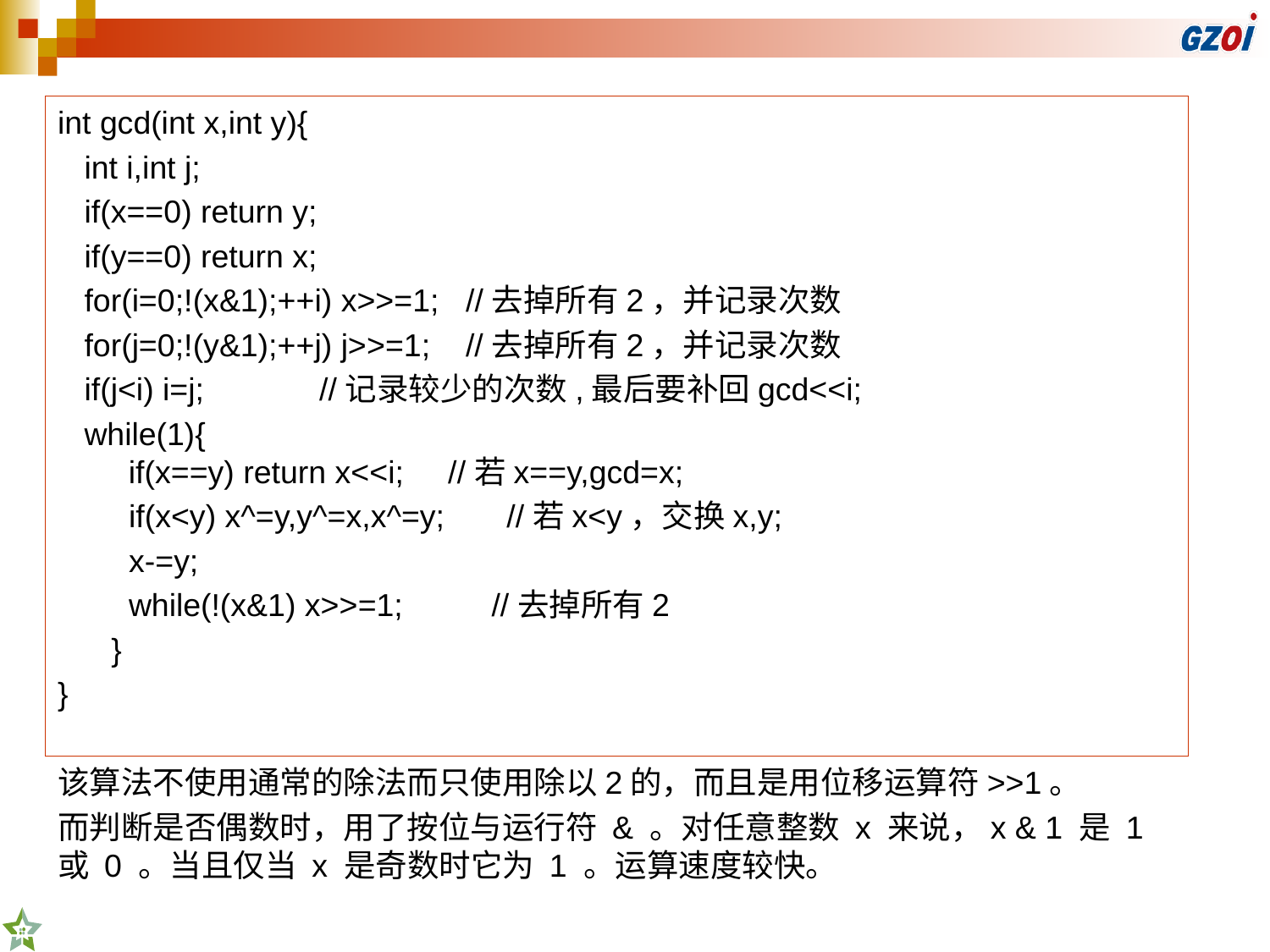

int gcd(int x,int y){
   int i,int j;
   if(x==0) return y;
   if(y==0) return x;
   for(i=0;!(x&1);++i) x>>=1;   //去掉所有2，并记录次数
   for(j=0;!(y&1);++j) j>>=1;    //去掉所有2，并记录次数
   if(j<i) i=j;             //记录较少的次数,最后要补回gcd<<i;
   while(1){
        if(x==y) return x<<i;     //若x==y,gcd=x;
        if(x<y) x^=y,y^=x,x^=y;       //若x<y，交换x,y;
        x-=y;
        while(!(x&1) x>>=1;          //去掉所有2
      }
}

该算法不使用通常的除法而只使用除以2的，而且是用位移运算符>>1。
而判断是否偶数时，用了按位与运行符 & 。对任意整数 x 来说，x & 1 是 1 或 0 。当且仅当 x 是奇数时它为 1 。运算速度较快。